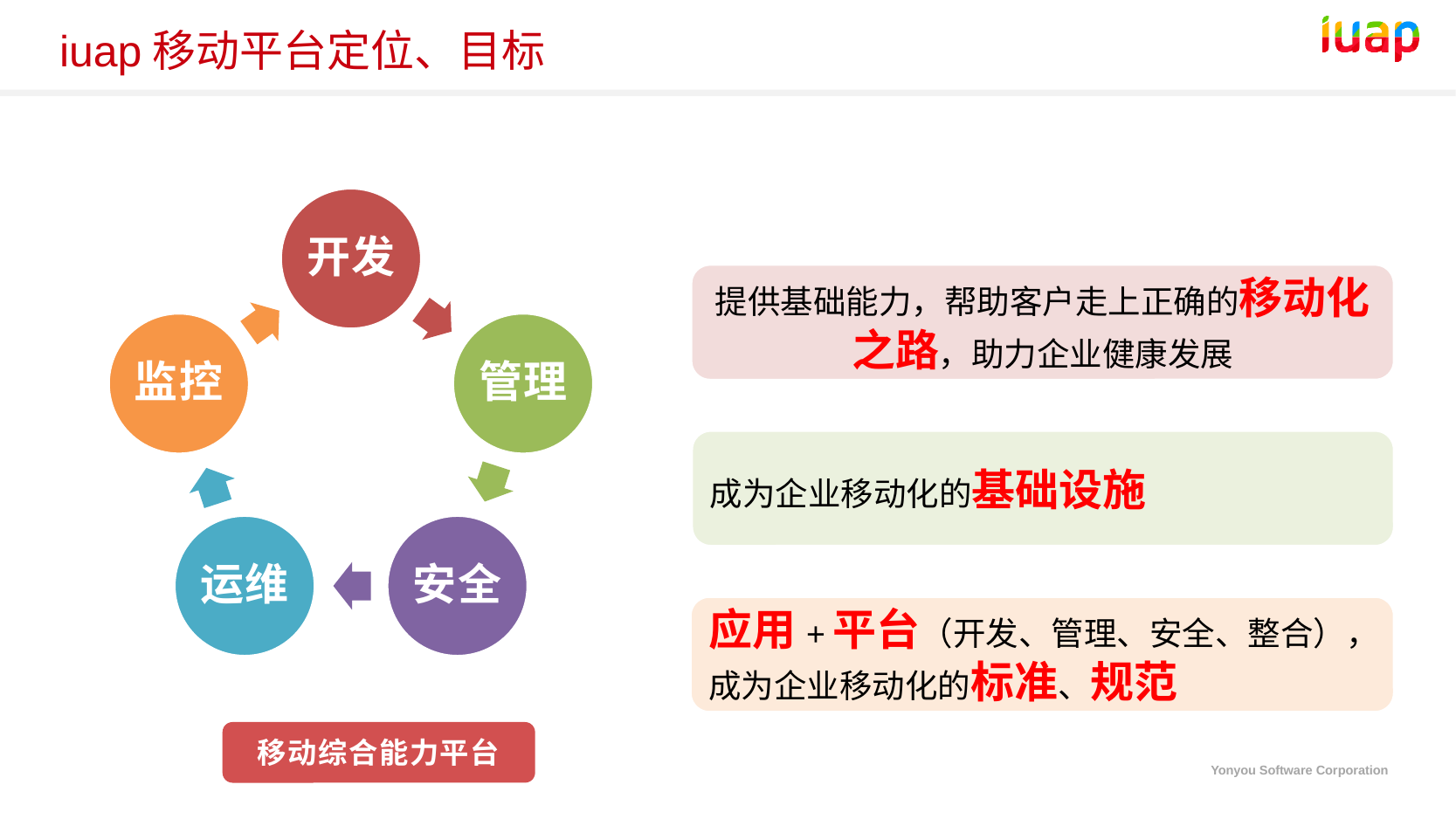

# iuap移动平台定位、目标
开发

管理

安全

运维

监控

提供基础能力，帮助客户走上正确的移动化之路，助力企业健康发展
成为企业移动化的基础设施
应用+平台（开发、管理、安全、整合），成为企业移动化的标准、规范

移动综合能力平台